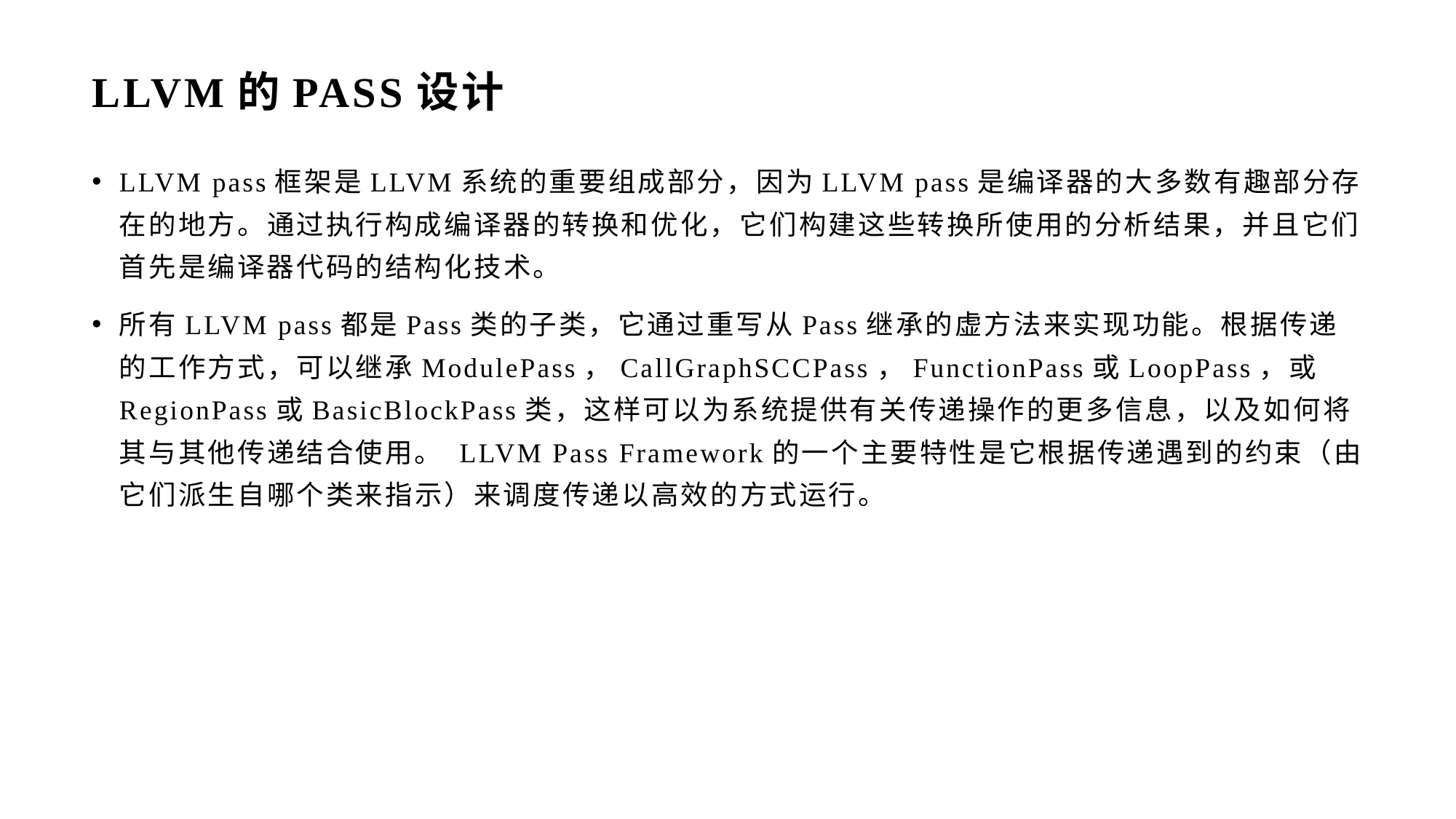

# LLVM的PASS设计
LLVM pass框架是LLVM系统的重要组成部分，因为LLVM pass是编译器的大多数有趣部分存在的地方。通过执行构成编译器的转换和优化，它们构建这些转换所使用的分析结果，并且它们首先是编译器代码的结构化技术。
所有LLVM pass都是Pass类的子类，它通过重写从Pass继承的虚方法来实现功能。根据传递的工作方式，可以继承ModulePass，CallGraphSCCPass，FunctionPass或LoopPass，或RegionPass或BasicBlockPass类，这样可以为系统提供有关传递操作的更多信息，以及如何将其与其他传递结合使用。 LLVM Pass Framework的一个主要特性是它根据传递遇到的约束（由它们派生自哪个类来指示）来调度传递以高效的方式运行。